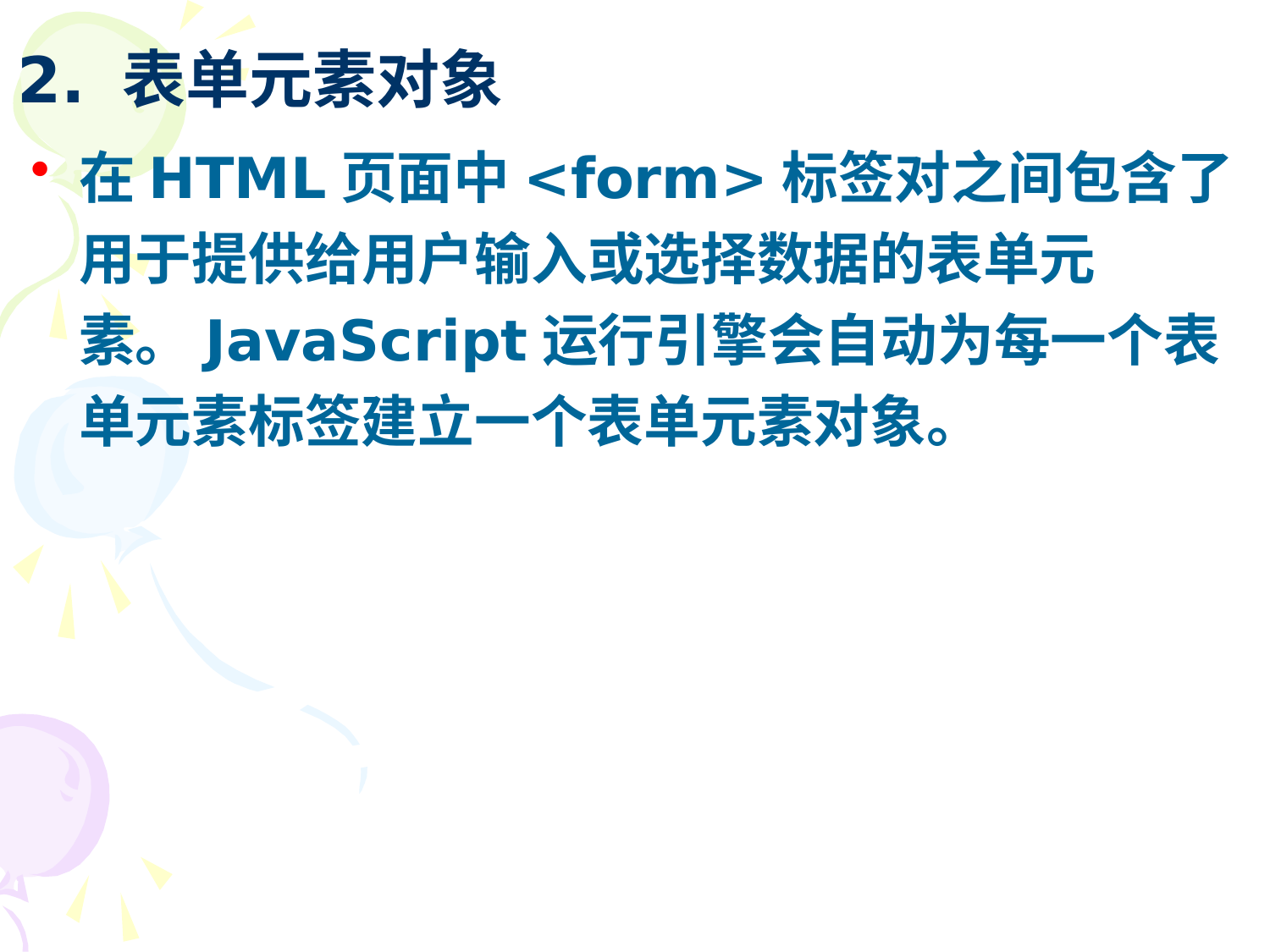

# 2. 表单元素对象
在HTML页面中<form>标签对之间包含了用于提供给用户输入或选择数据的表单元素。JavaScript运行引擎会自动为每一个表单元素标签建立一个表单元素对象。